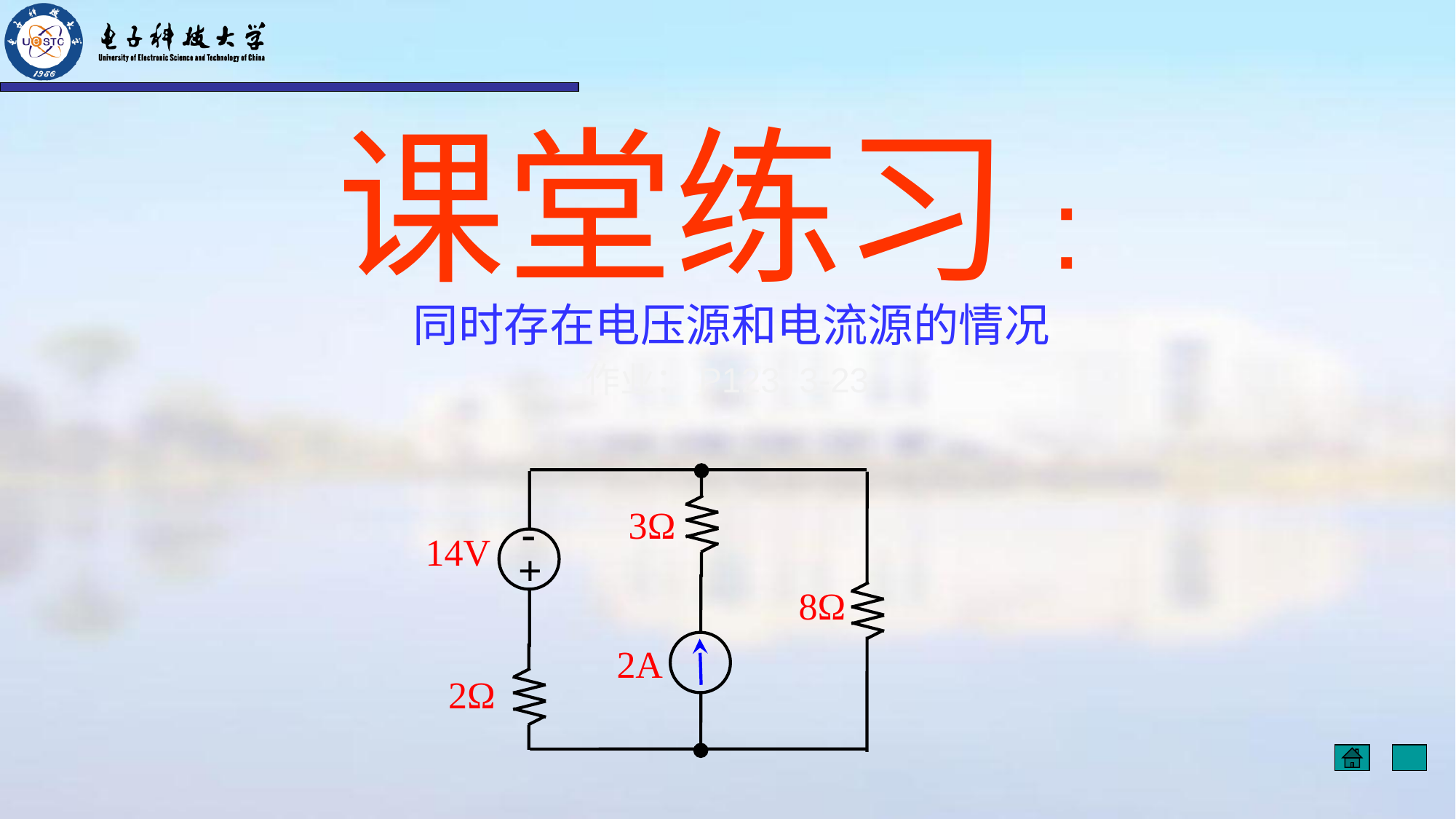

# 课堂练习:
同时存在电压源和电流源的情况

作业：P123, 3-23

+

-

3Ω

14V

8Ω

2A
2Ω